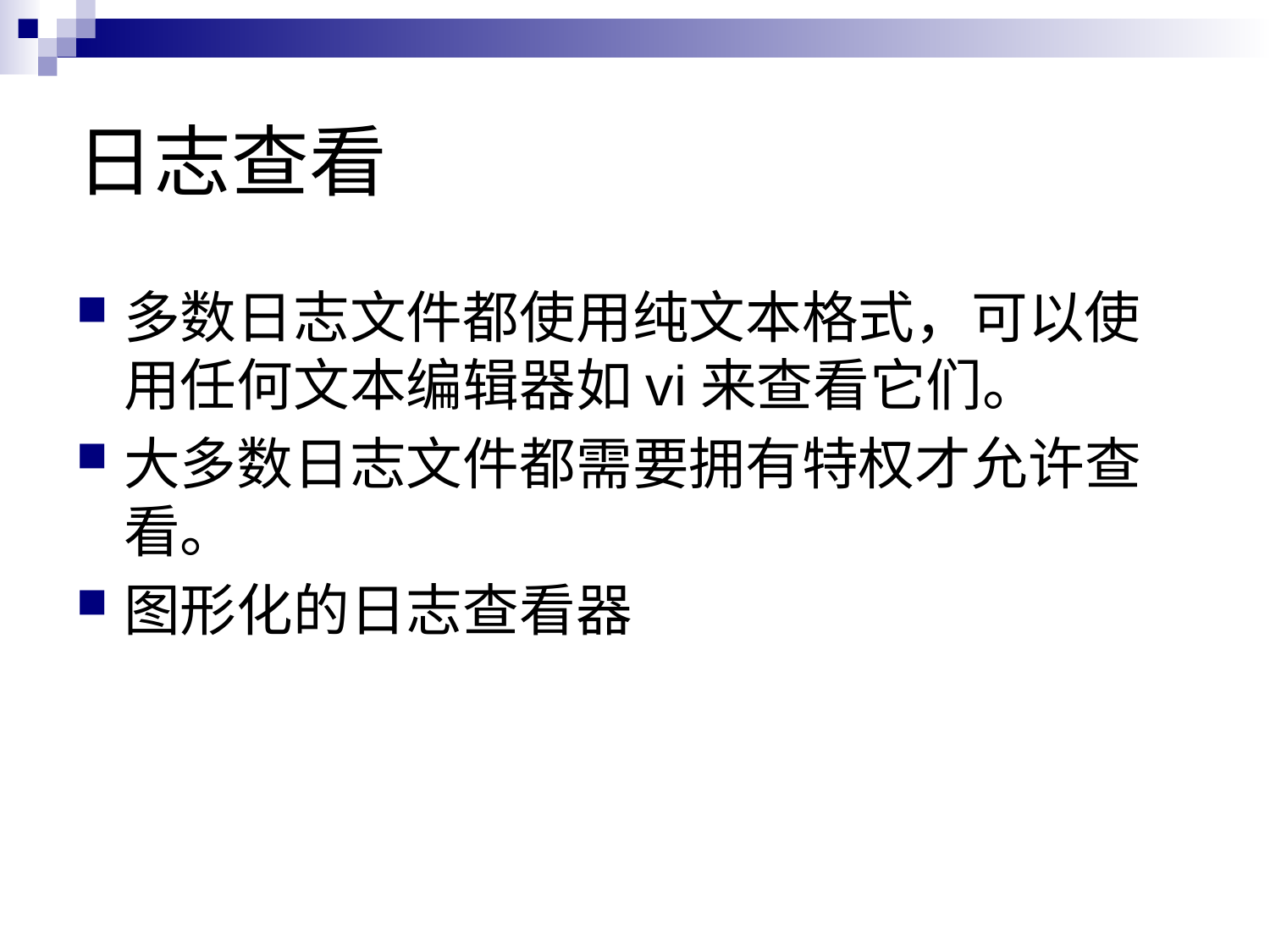

# 日志查看
多数日志文件都使用纯文本格式，可以使用任何文本编辑器如vi来查看它们。
大多数日志文件都需要拥有特权才允许查看。
图形化的日志查看器